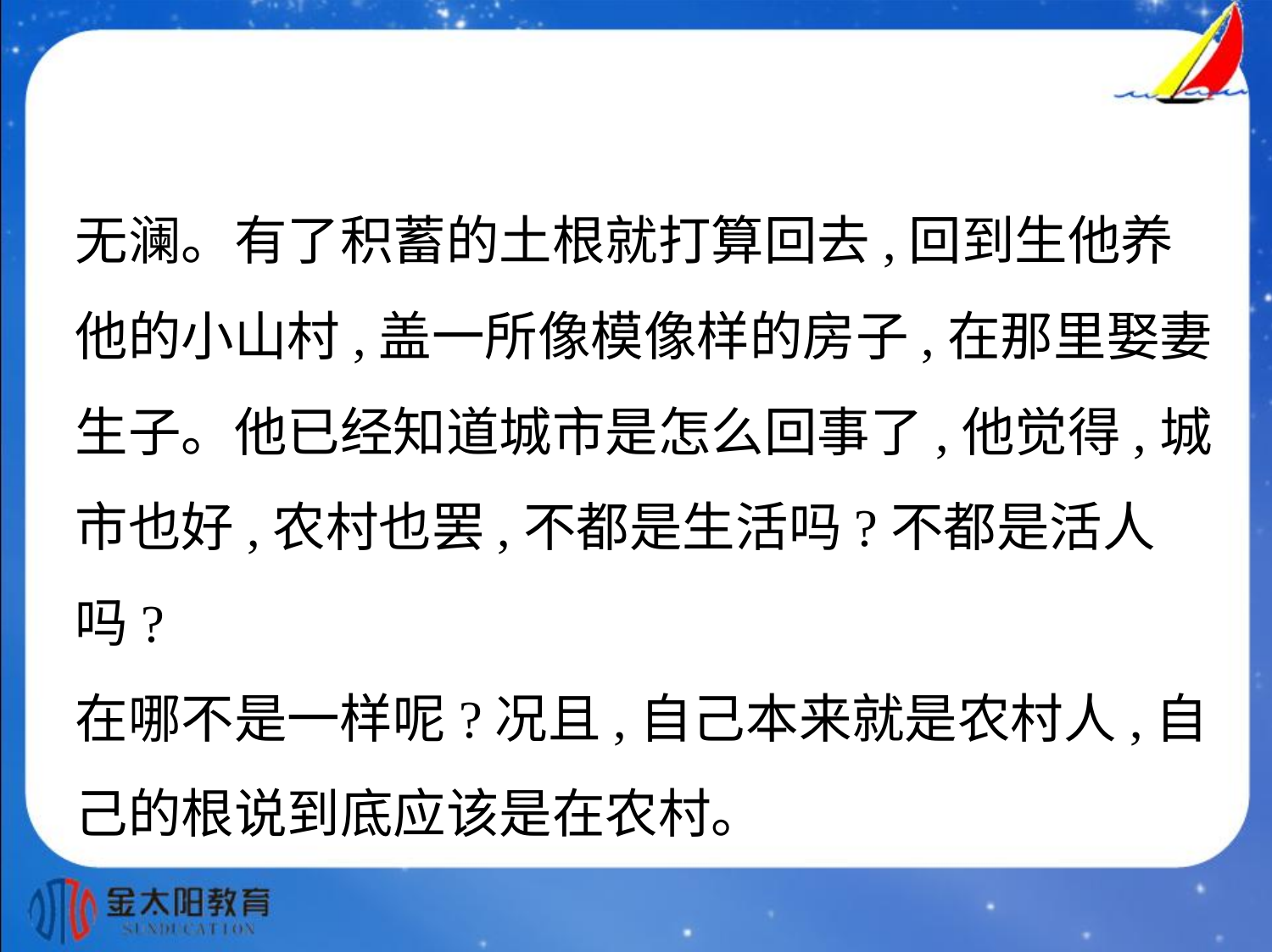

无澜。有了积蓄的土根就打算回去,回到生他养
他的小山村,盖一所像模像样的房子,在那里娶妻
生子。他已经知道城市是怎么回事了,他觉得,城
市也好,农村也罢,不都是生活吗?不都是活人吗?
在哪不是一样呢?况且,自己本来就是农村人,自
己的根说到底应该是在农村。